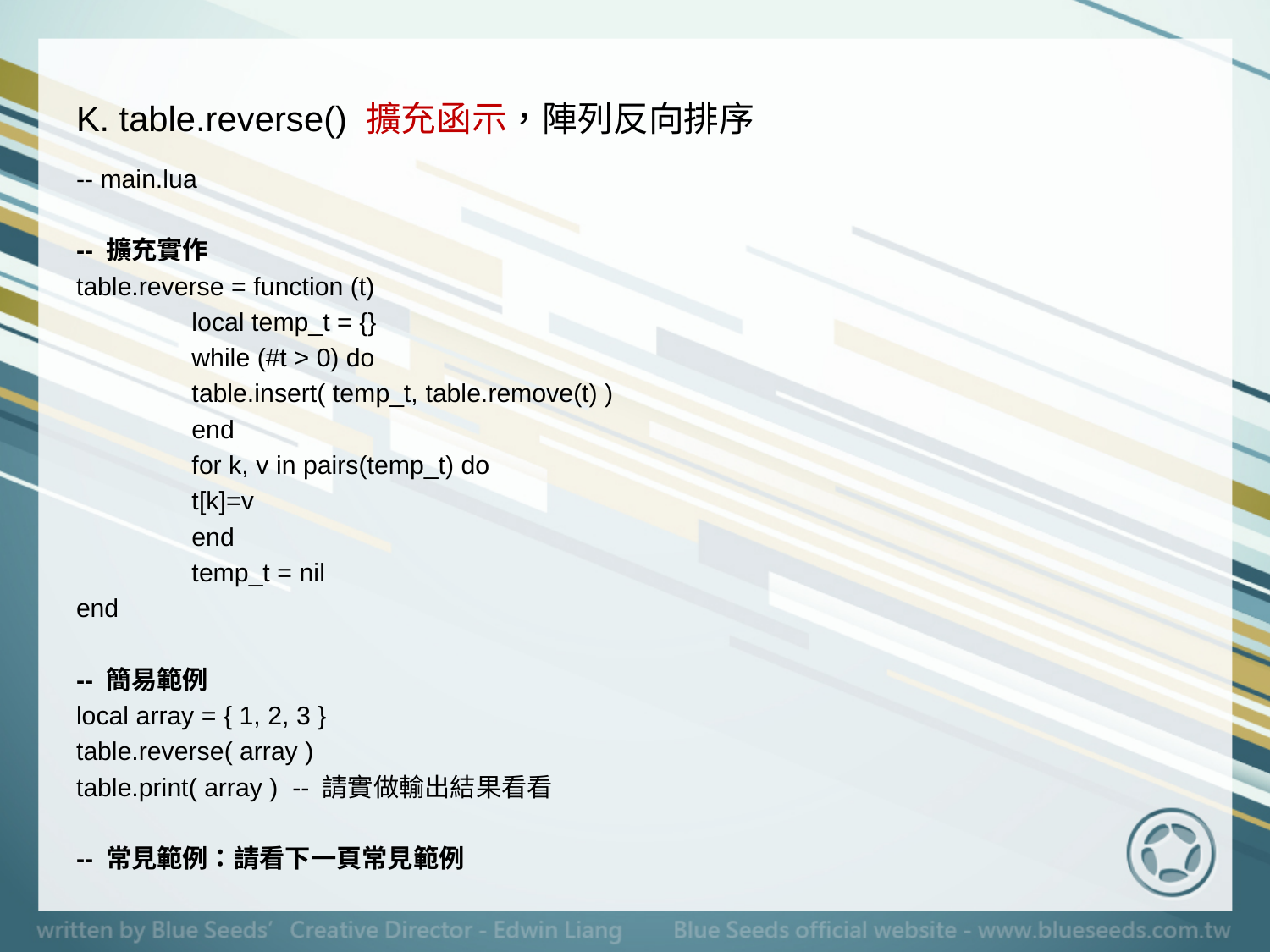

# K. table.reverse() 擴充函示，陣列反向排序
-- main.lua

-- 擴充實作
table.reverse = function (t)
	local temp_t = {}
	while (#t > 0) do
		table.insert( temp_t, table.remove(t) )
	end
	for k, v in pairs(temp_t) do
		t[k]=v
	end
	temp_t = nil
end

-- 簡易範例
local array = { 1, 2, 3 }
table.reverse( array )
table.print( array )  -- 請實做輸出結果看看

-- 常見範例：請看下一頁常見範例